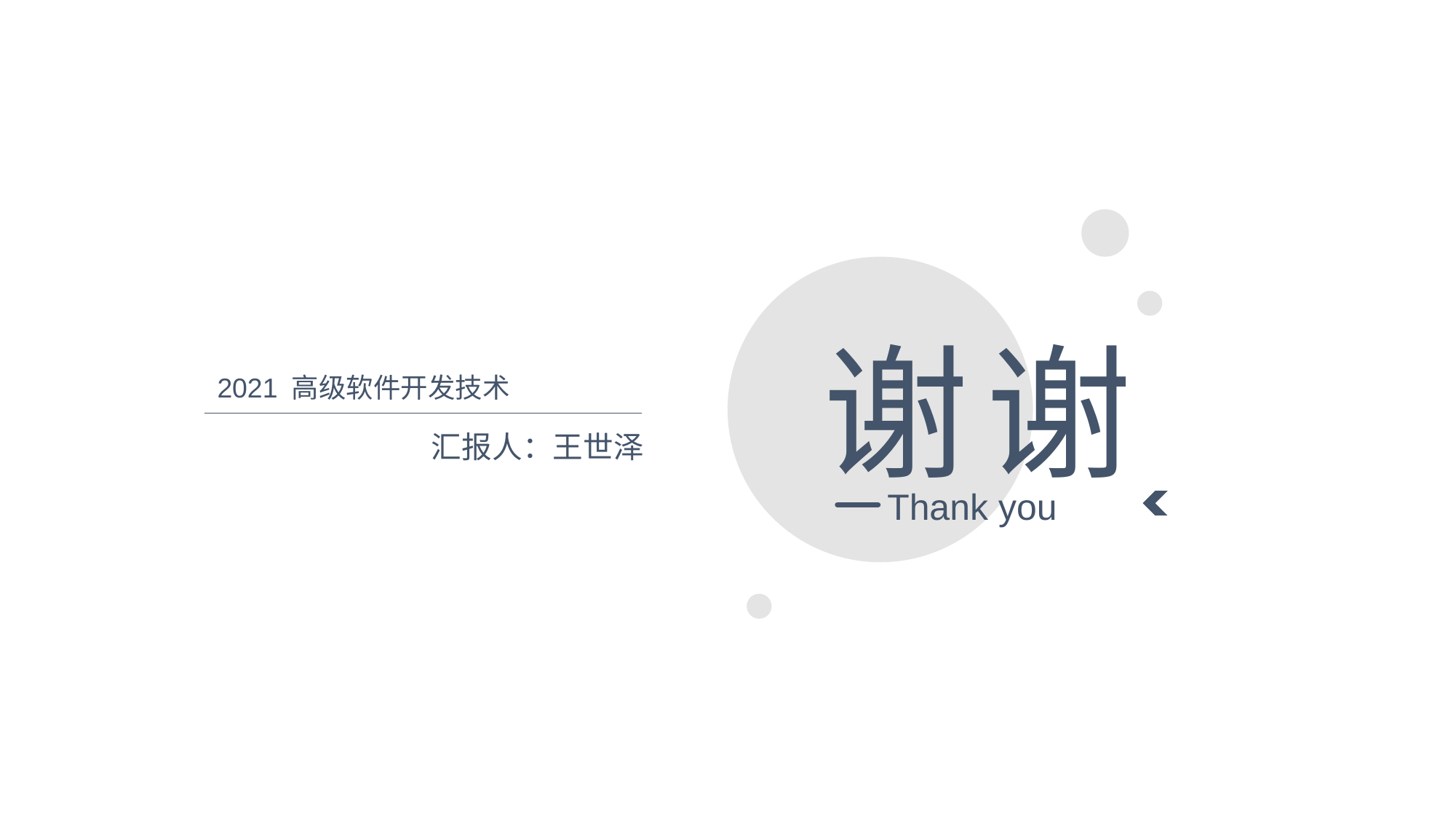

谢
谢
2021 高级软件开发技术
汇报人：王世泽
Thank you